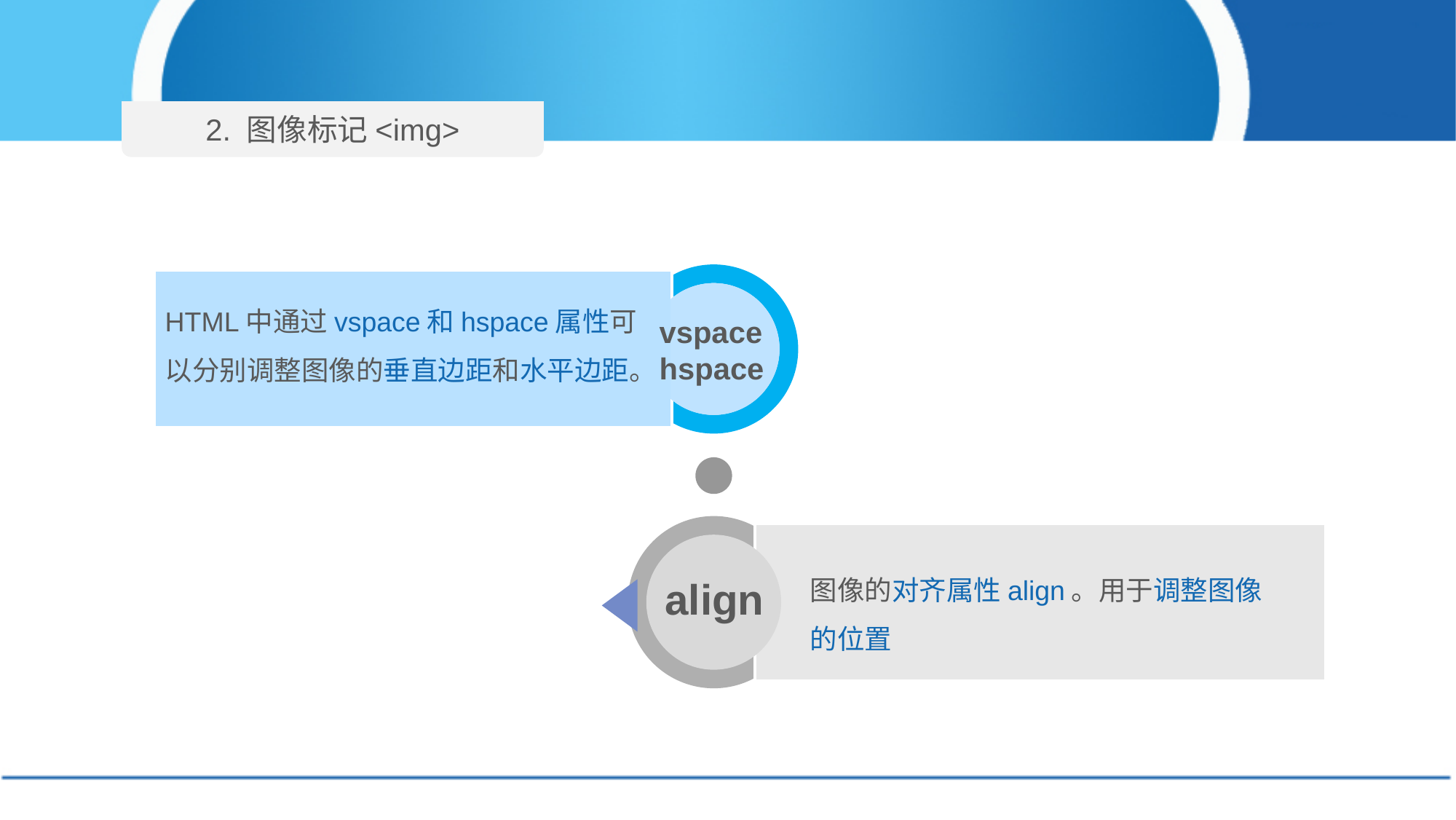

2. 图像标记<img>

HTML中通过vspace和hspace属性可以分别调整图像的垂直边距和水平边距。

vspace
hspace

图像的对齐属性align。用于调整图像的位置
align